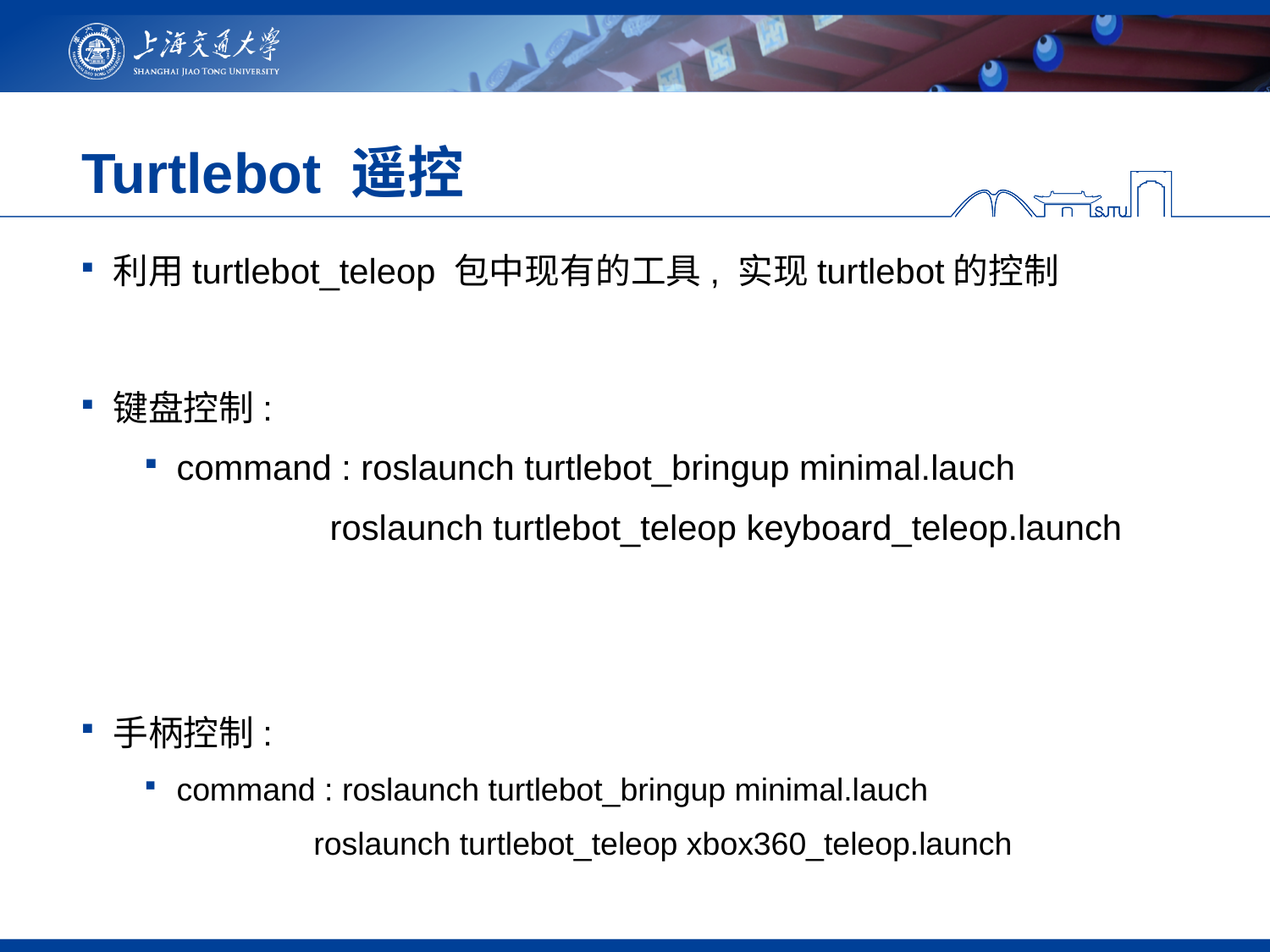

# Turtlebot 遥控
利用turtlebot_teleop 包中现有的工具, 实现turtlebot的控制

键盘控制:
command : roslaunch turtlebot_bringup minimal.lauch
                   roslaunch turtlebot_teleop keyboard_teleop.launch

手柄控制:
command : roslaunch turtlebot_bringup minimal.lauch
                   roslaunch turtlebot_teleop xbox360_teleop.launch